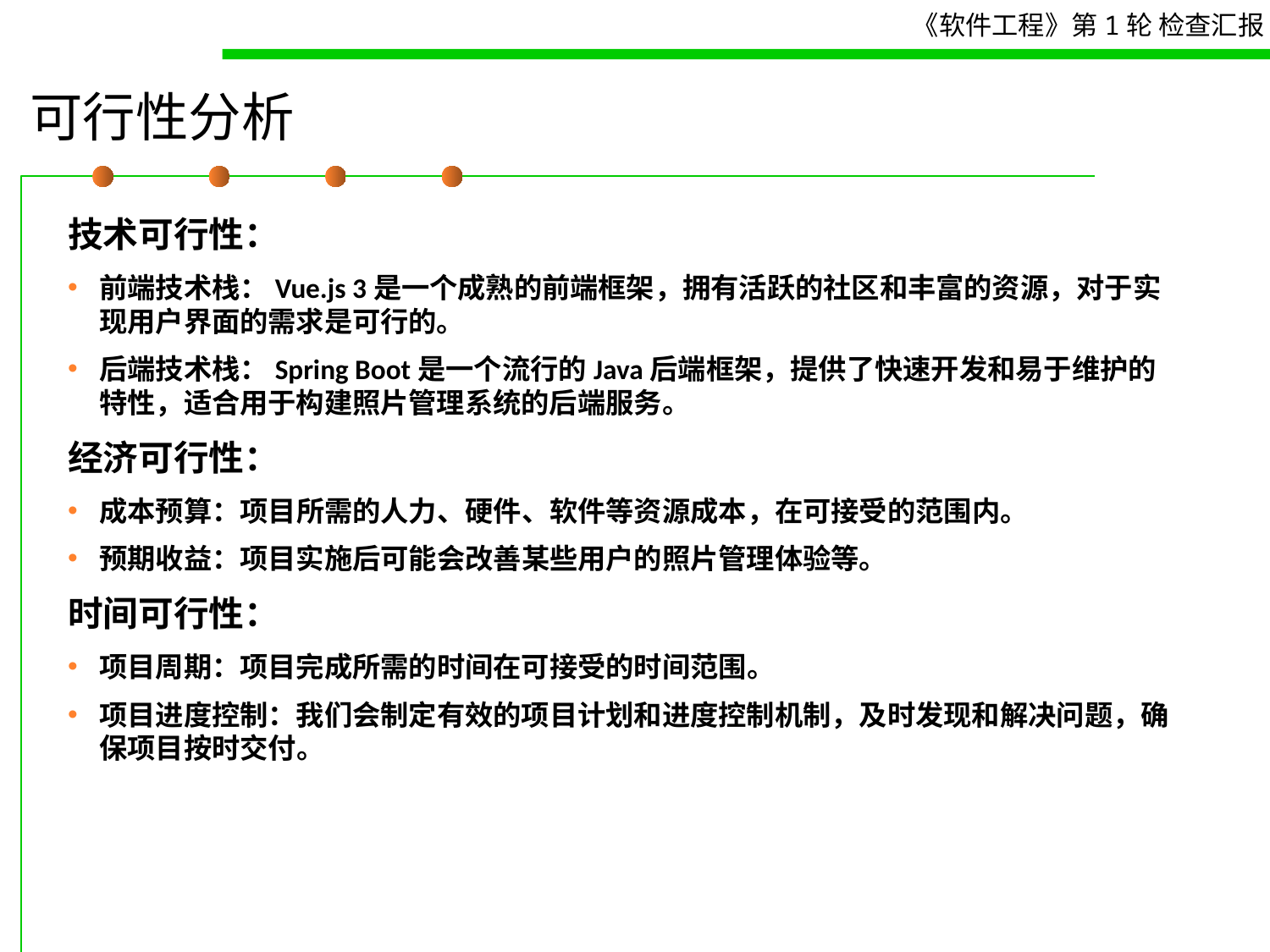

# 可行性分析
技术可行性：
前端技术栈：Vue.js 3是一个成熟的前端框架，拥有活跃的社区和丰富的资源，对于实现用户界面的需求是可行的。
后端技术栈：Spring Boot是一个流行的Java后端框架，提供了快速开发和易于维护的特性，适合用于构建照片管理系统的后端服务。
经济可行性：
成本预算：项目所需的人力、硬件、软件等资源成本，在可接受的范围内。
预期收益：项目实施后可能会改善某些用户的照片管理体验等。
时间可行性：
项目周期：项目完成所需的时间在可接受的时间范围。
项目进度控制：我们会制定有效的项目计划和进度控制机制，及时发现和解决问题，确保项目按时交付。